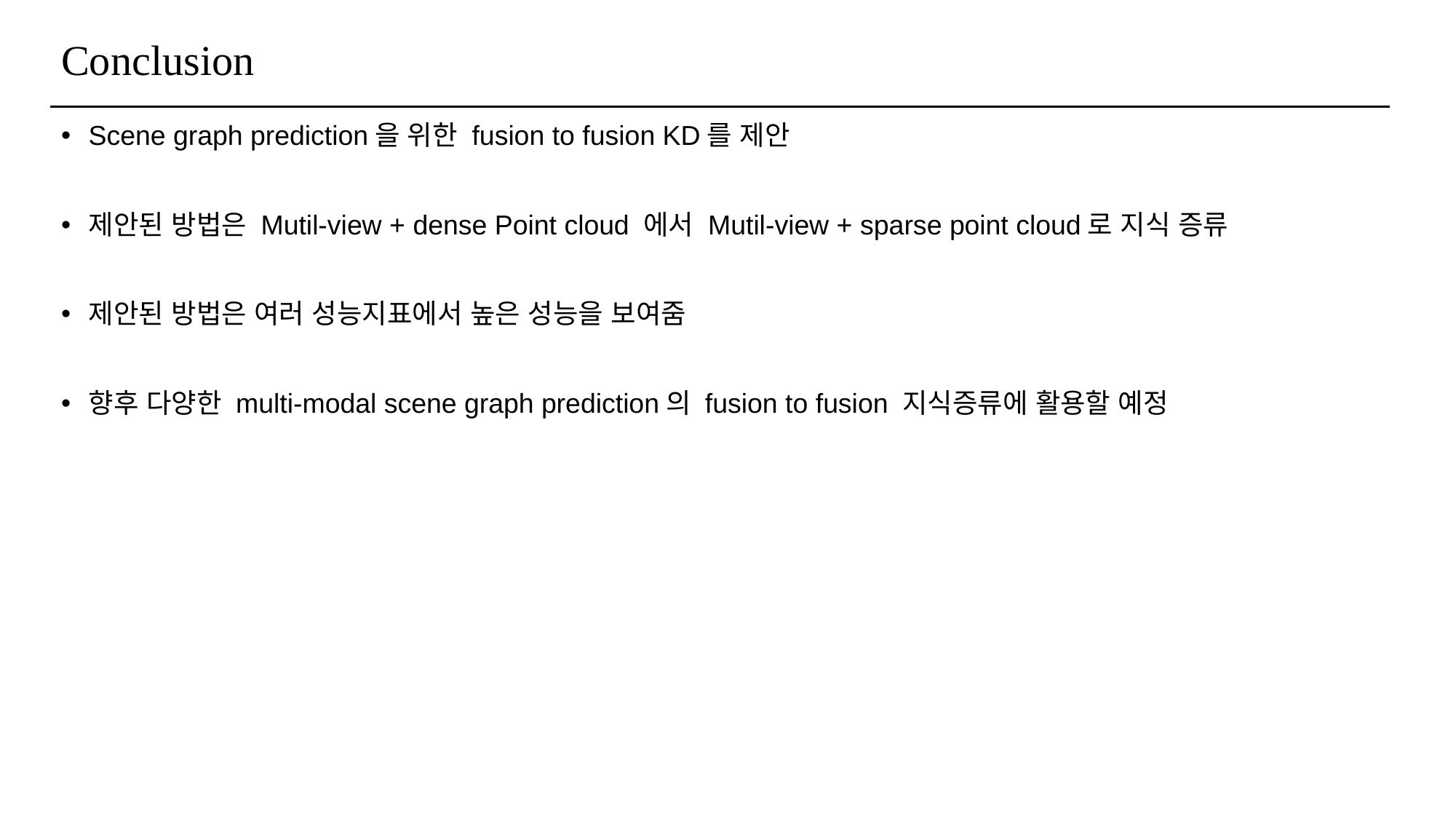

# Conclusion

Scene graph prediction을 위한 fusion to fusion KD를 제안

제안된 방법은 Mutil-view + dense Point cloud 에서 Mutil-view + sparse point cloud로 지식 증류

제안된 방법은 여러 성능지표에서 높은 성능을 보여줌

향후 다양한 multi-modal scene graph prediction의 fusion to fusion 지식증류에 활용할 예정